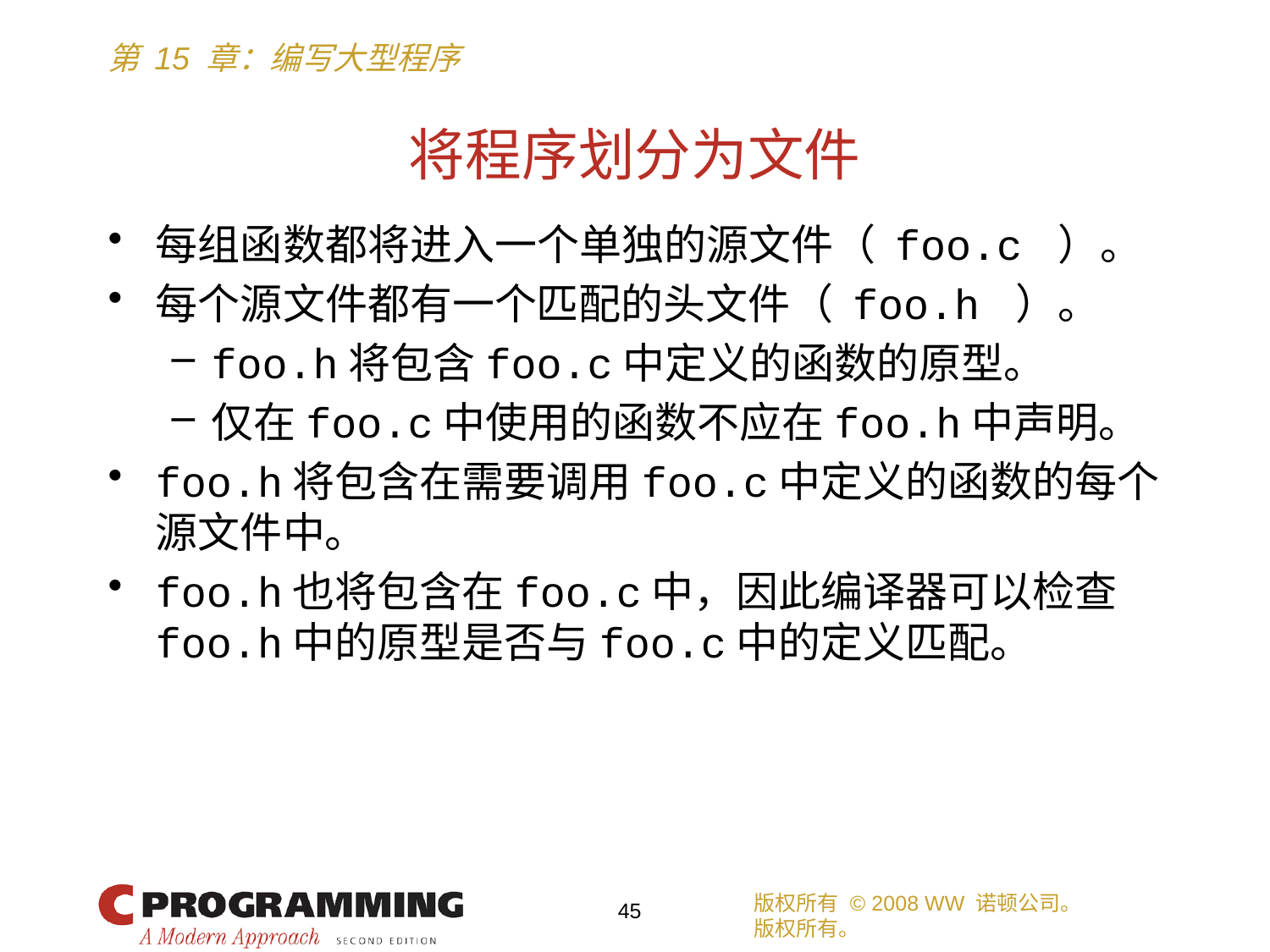

# 将程序划分为文件
每组函数都将进入一个单独的源文件（ foo.c ）。
每个源文件都有一个匹配的头文件（ foo.h ）。
foo.h将包含foo.c中定义的函数的原型。
仅在foo.c中使用的函数不应在foo.h中声明。
foo.h将包含在需要调用foo.c中定义的函数的每个源文件中。
foo.h也将包含在foo.c中，因此编译器可以检查foo.h中的原型是否与foo.c中的定义匹配。
版权所有 © 2008 WW 诺顿公司。
版权所有。
45